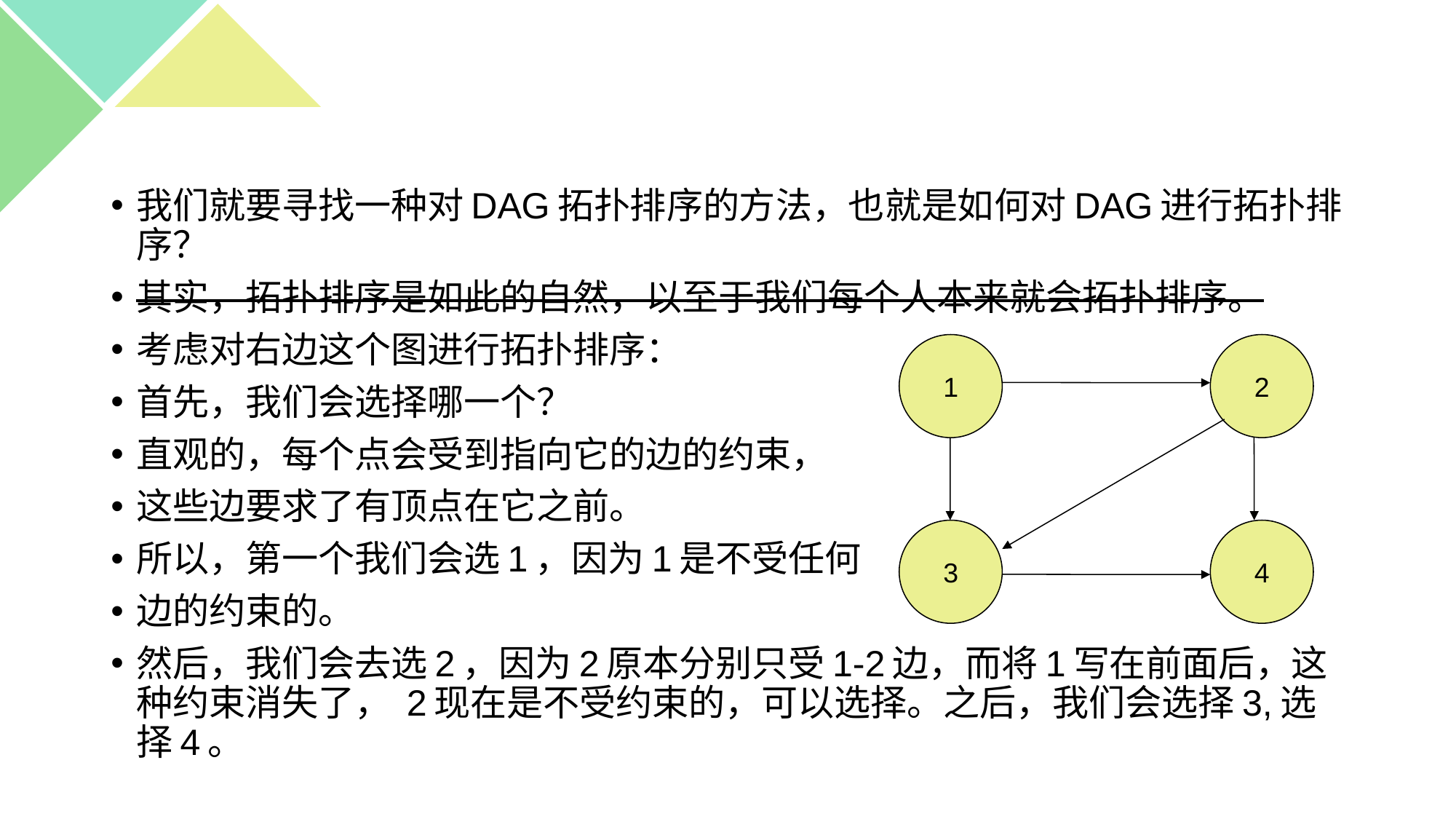

#
我们就要寻找一种对DAG拓扑排序的方法，也就是如何对DAG进行拓扑排序？
其实，拓扑排序是如此的自然，以至于我们每个人本来就会拓扑排序。
考虑对右边这个图进行拓扑排序：
首先，我们会选择哪一个？
直观的，每个点会受到指向它的边的约束，
这些边要求了有顶点在它之前。
所以，第一个我们会选1，因为1是不受任何
边的约束的。
然后，我们会去选2，因为2原本分别只受1-2边，而将1写在前面后，这种约束消失了， 2现在是不受约束的，可以选择。之后，我们会选择3,选择4。

1
2

3
4